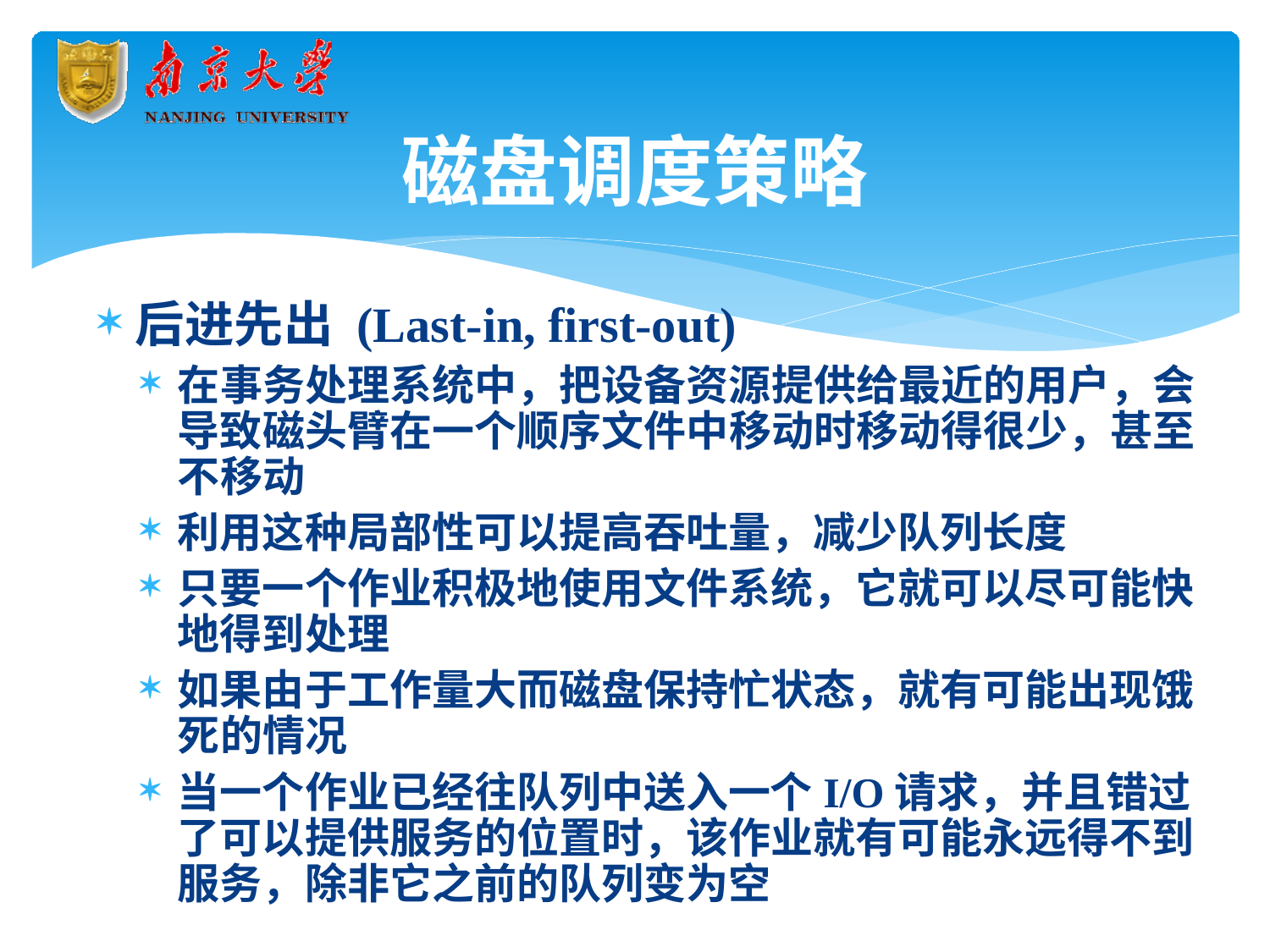

# 磁盘调度策略
后进先出(Last-in, first-out)
在事务处理系统中，把设备资源提供给最近的用户，会 导致磁头臂在一个顺序文件中移动时移动得很少，甚至 不移动
利用这种局部性可以提高吞吐量，减少队列长度
只要一个作业积极地使用文件系统，它就可以尽可能快 地得到处理
如果由于工作量大而磁盘保持忙状态，就有可能出现饿 死的情况
当一个作业已经往队列中送入一个I/O请求，并且错过 了可以提供服务的位置时，该作业就有可能永远得不到 服务，除非它之前的队列变为空